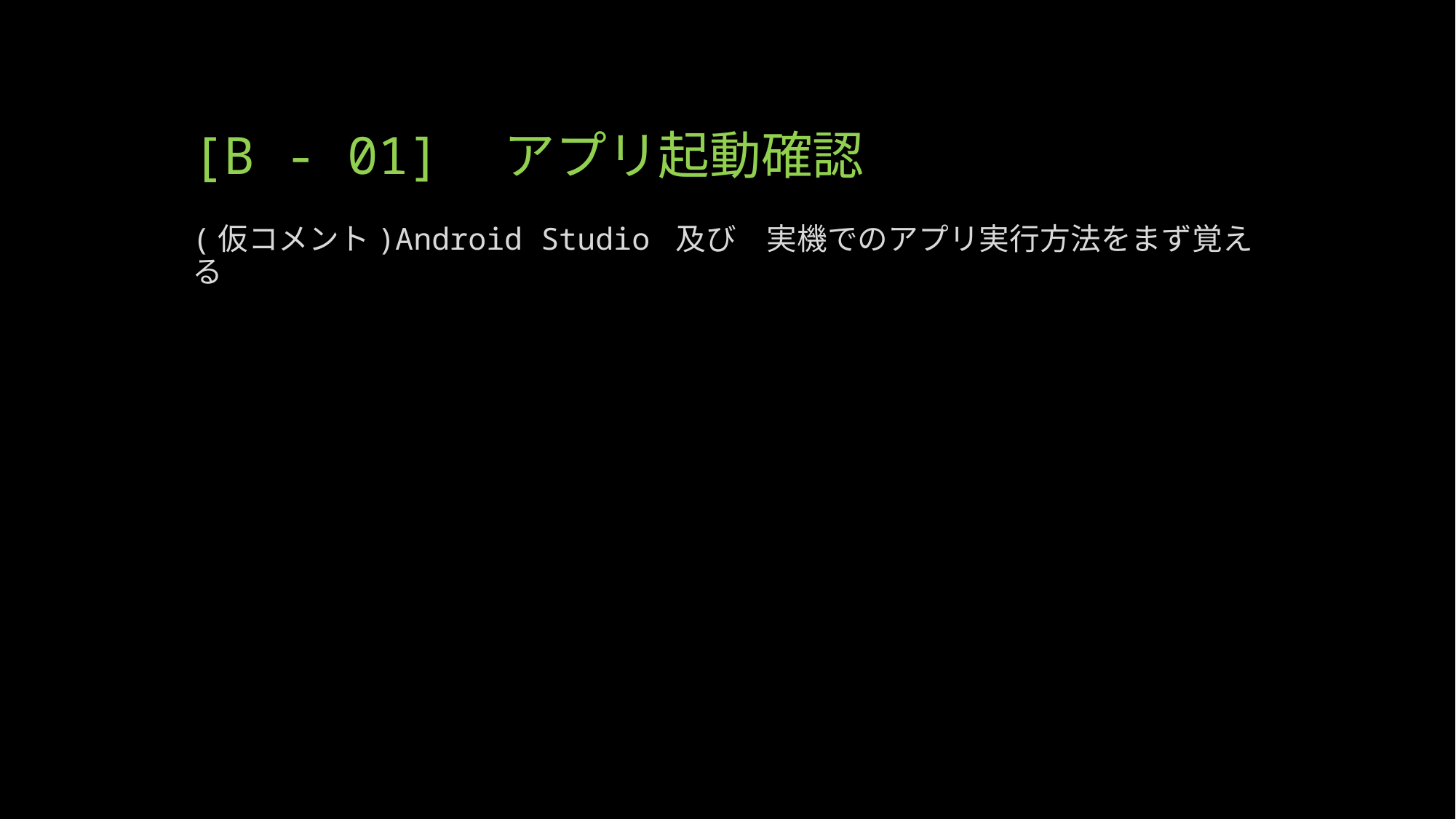

# [B - 01]　アプリ起動確認
(仮コメント)Android Studio 及び　実機でのアプリ実行方法をまず覚える